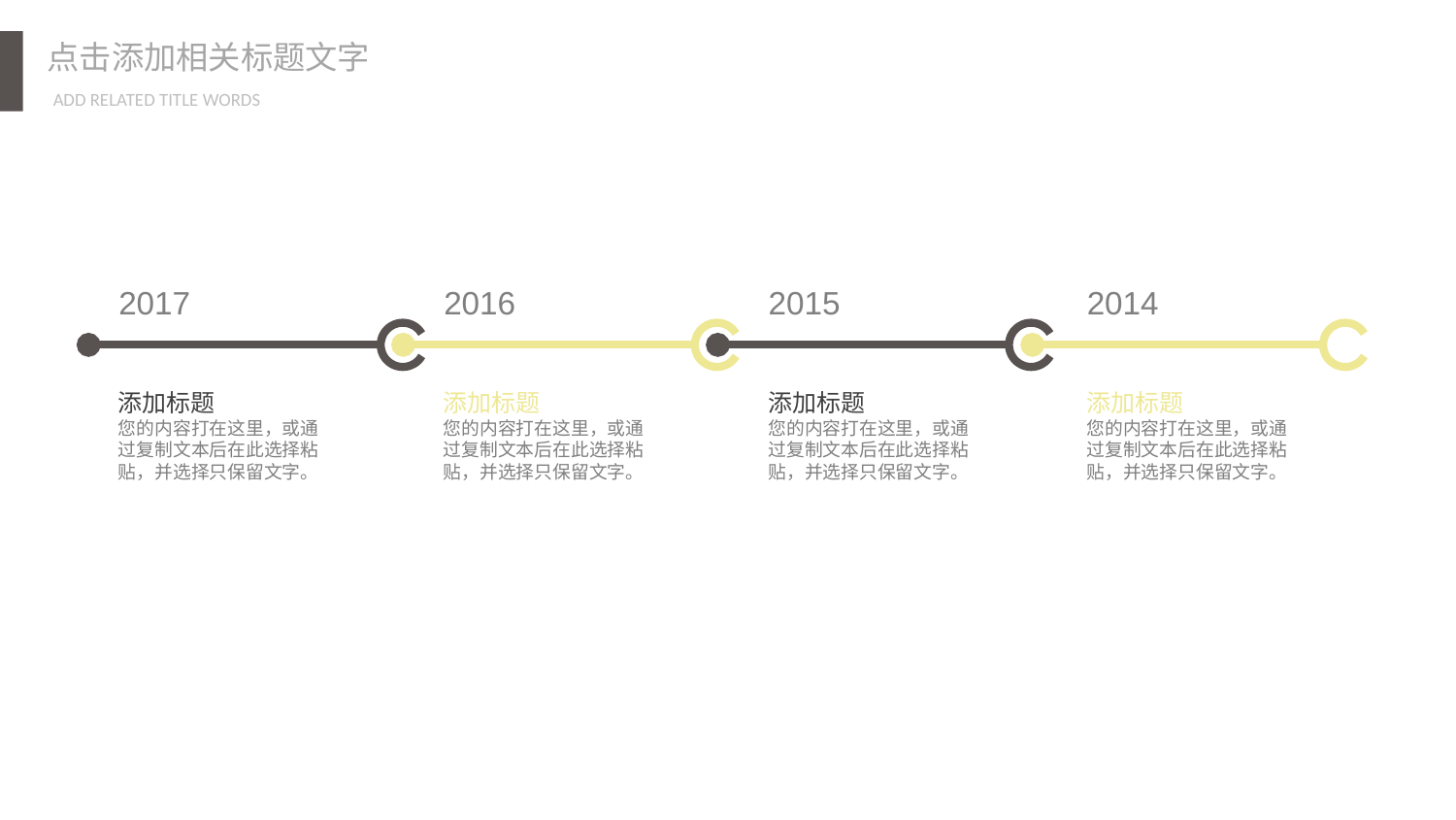

2017
2015
2014
2016

添加标题
您的内容打在这里，或通过复制文本后在此选择粘贴，并选择只保留文字。
添加标题
您的内容打在这里，或通过复制文本后在此选择粘贴，并选择只保留文字。
添加标题
您的内容打在这里，或通过复制文本后在此选择粘贴，并选择只保留文字。
添加标题
您的内容打在这里，或通过复制文本后在此选择粘贴，并选择只保留文字。